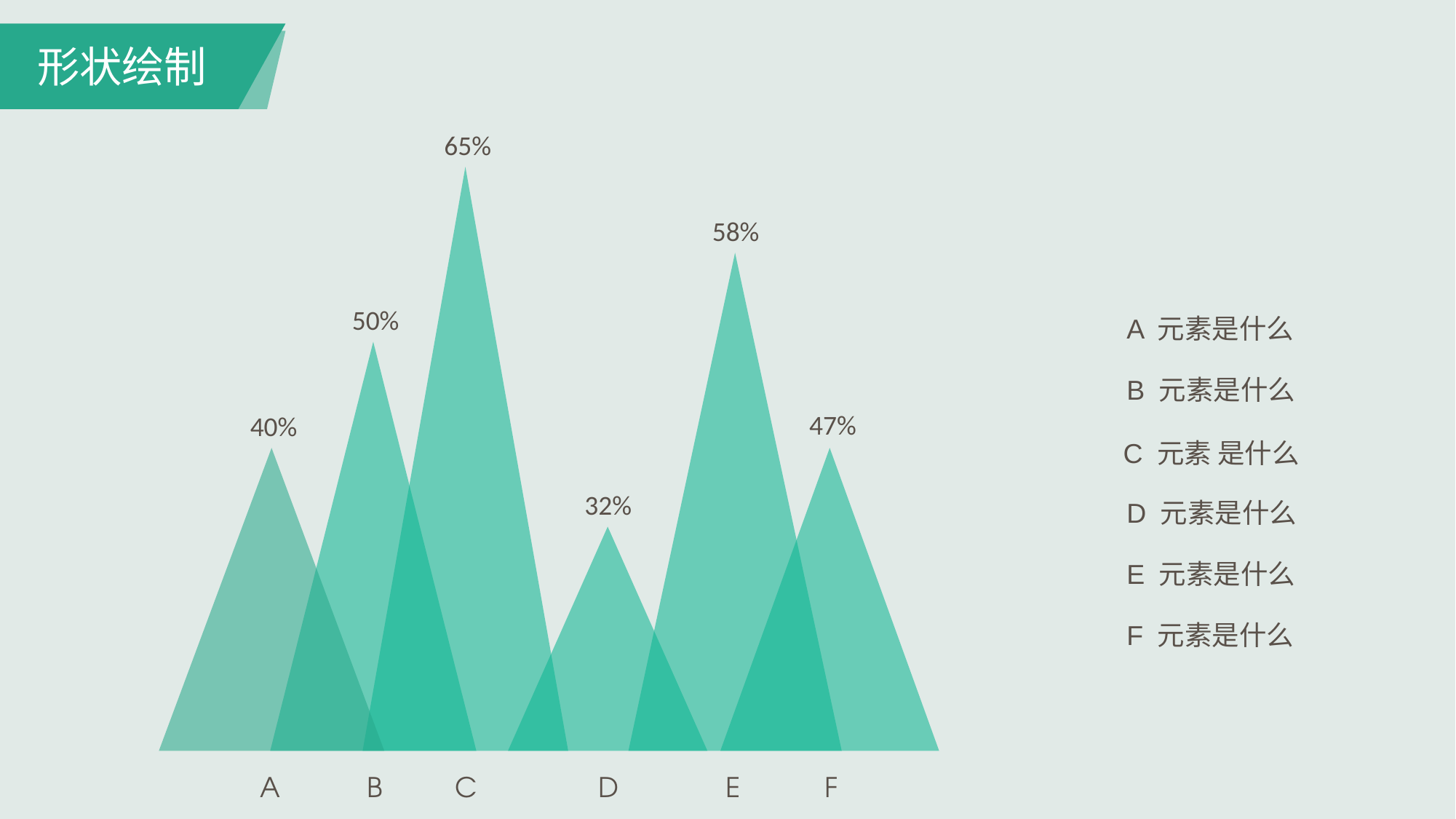

形状绘制
65%

58%

50%
A 元素是什么

B 元素是什么
47%
40%
C 元素 是什么

32%
D 元素是什么

E 元素是什么
F 元素是什么
A
B
C
D
E
F